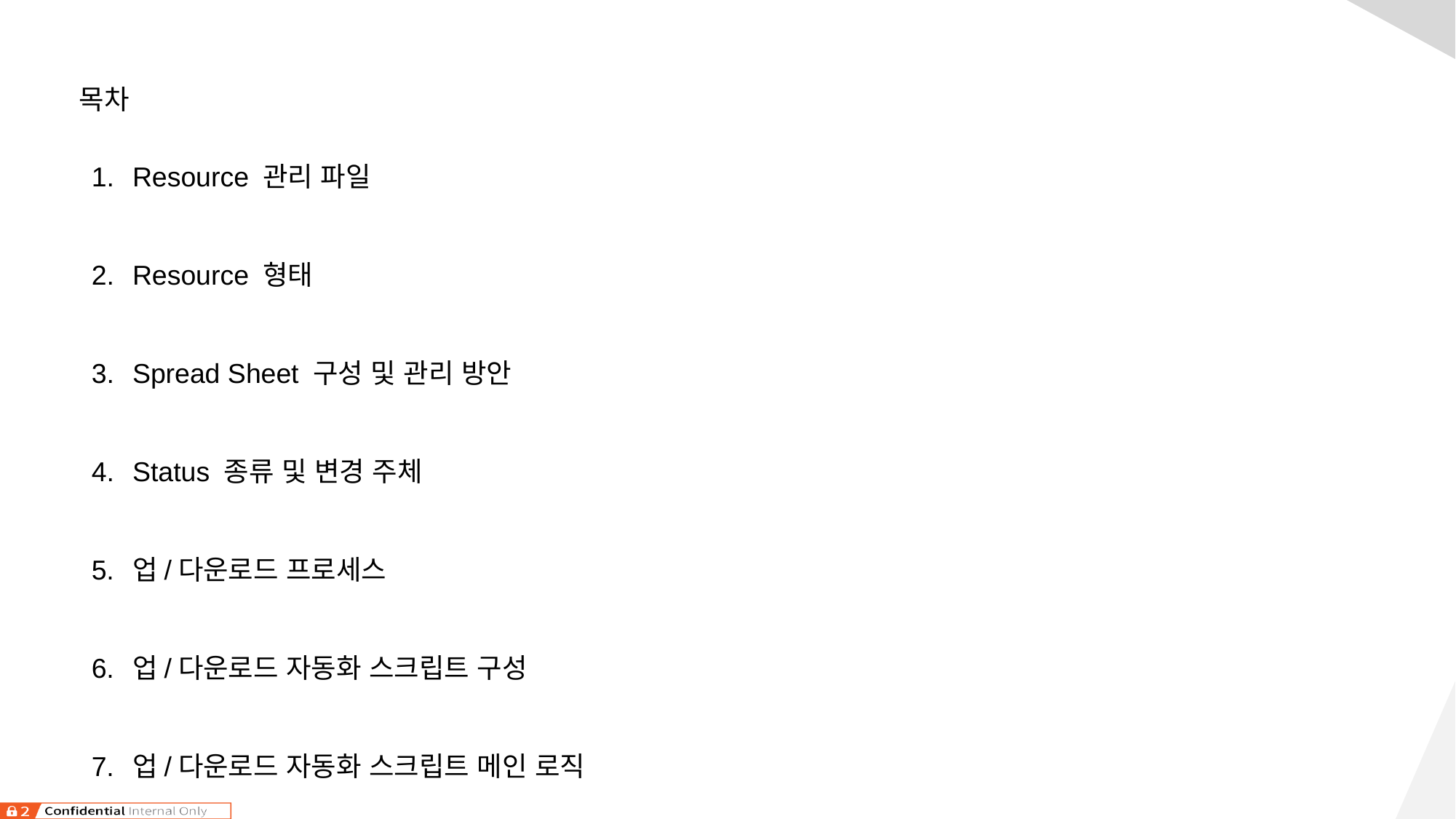

목차
Resource 관리 파일
Resource 형태
Spread Sheet 구성 및 관리 방안
Status 종류 및 변경 주체
업/다운로드 프로세스
업/다운로드 자동화 스크립트 구성
업/다운로드 자동화 스크립트 메인 로직